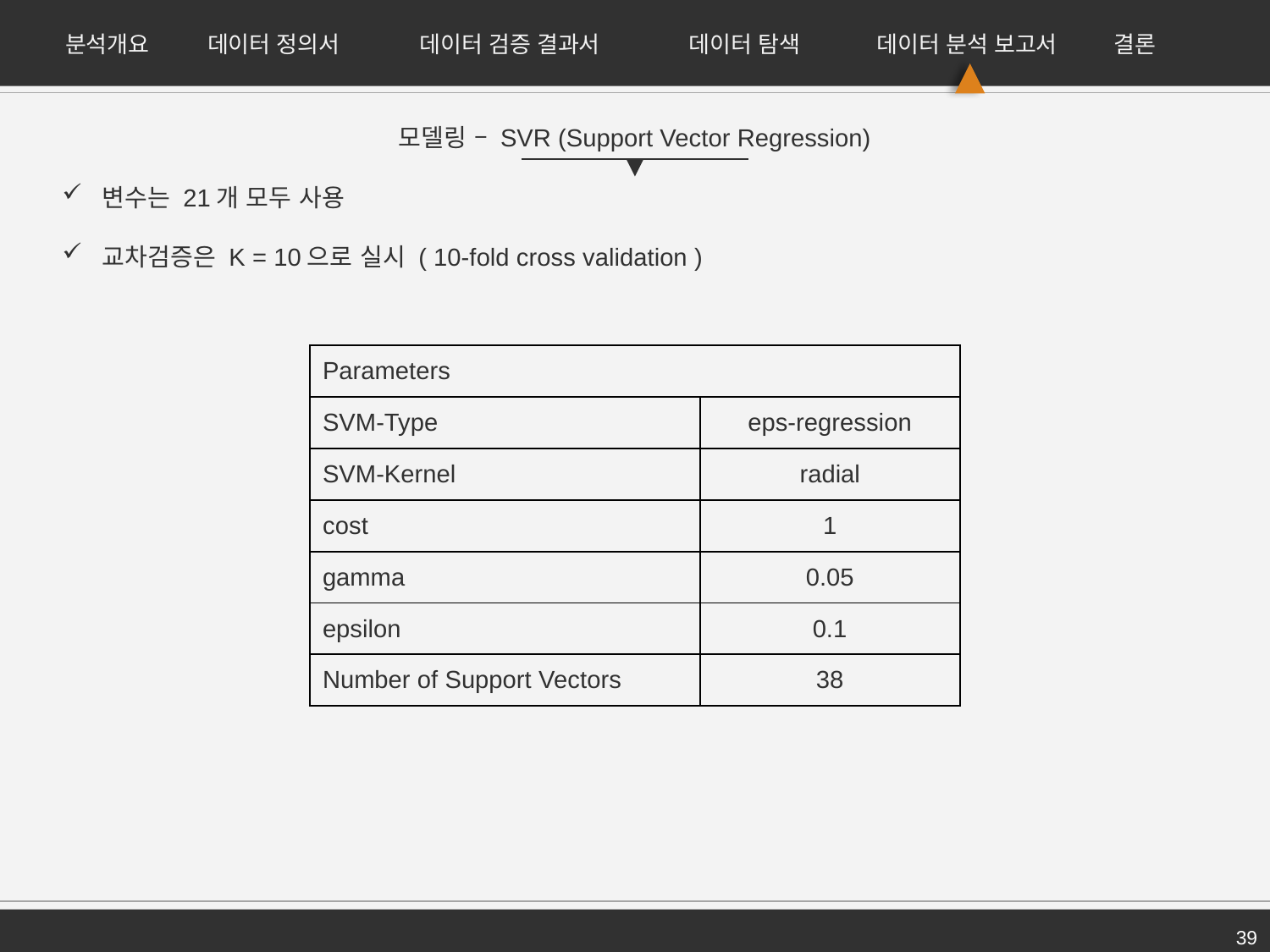

분석개요
데이터 정의서
데이터 검증 결과서
데이터 탐색
데이터 분석 보고서
결론

모델링 – SVR (Support Vector Regression)

변수는 21개 모두 사용

교차검증은 K = 10으로 실시 ( 10-fold cross validation )
| Parameters |  |
| --- | --- |
| SVM-Type | eps-regression |
| SVM-Kernel | radial |
| cost | 1 |
| gamma | 0.05 |
| epsilon | 0.1 |
| Number of Support Vectors | 38 |

39